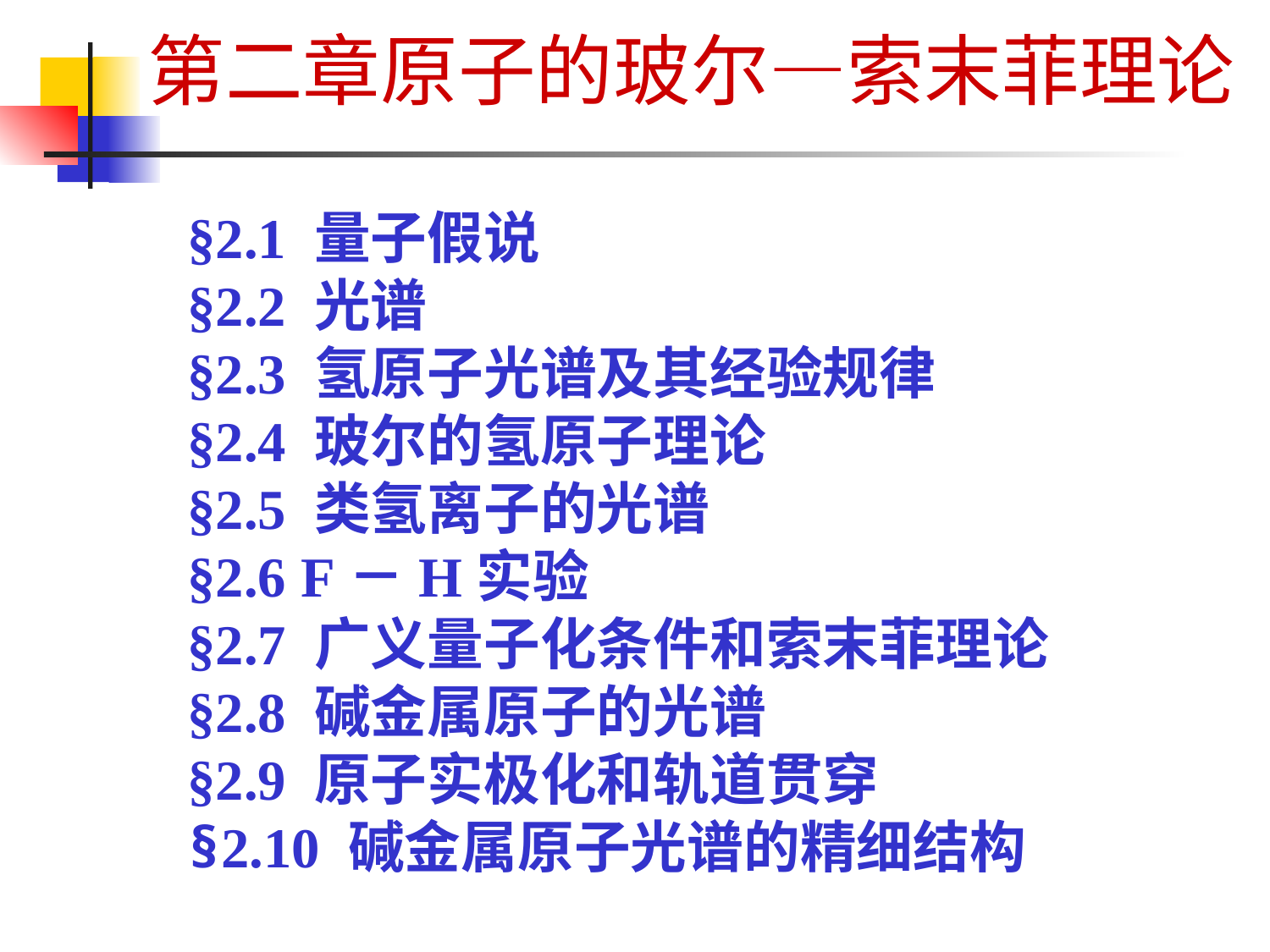

第二章原子的玻尔—索末菲理论
§2.1 量子假说
§2.2 光谱
§2.3 氢原子光谱及其经验规律
§2.4 玻尔的氢原子理论
§2.5 类氢离子的光谱
§2.6 F－H实验
§2.7 广义量子化条件和索末菲理论
§2.8 碱金属原子的光谱
§2.9 原子实极化和轨道贯穿
§2.10 碱金属原子光谱的精细结构